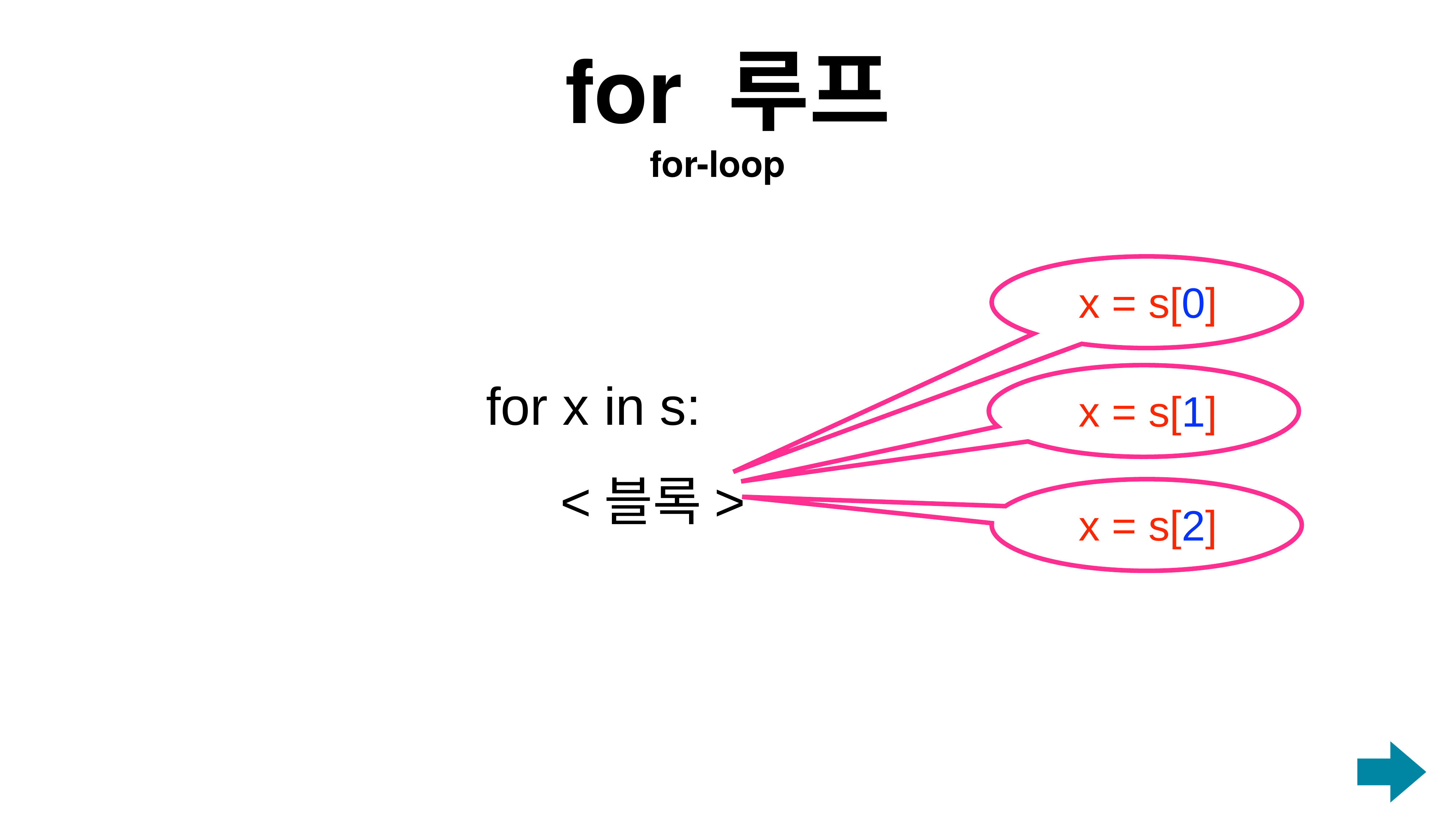

for 루프
for-loop

x = s[0]
for x in s:
        <블록>

x = s[1]

x = s[2]